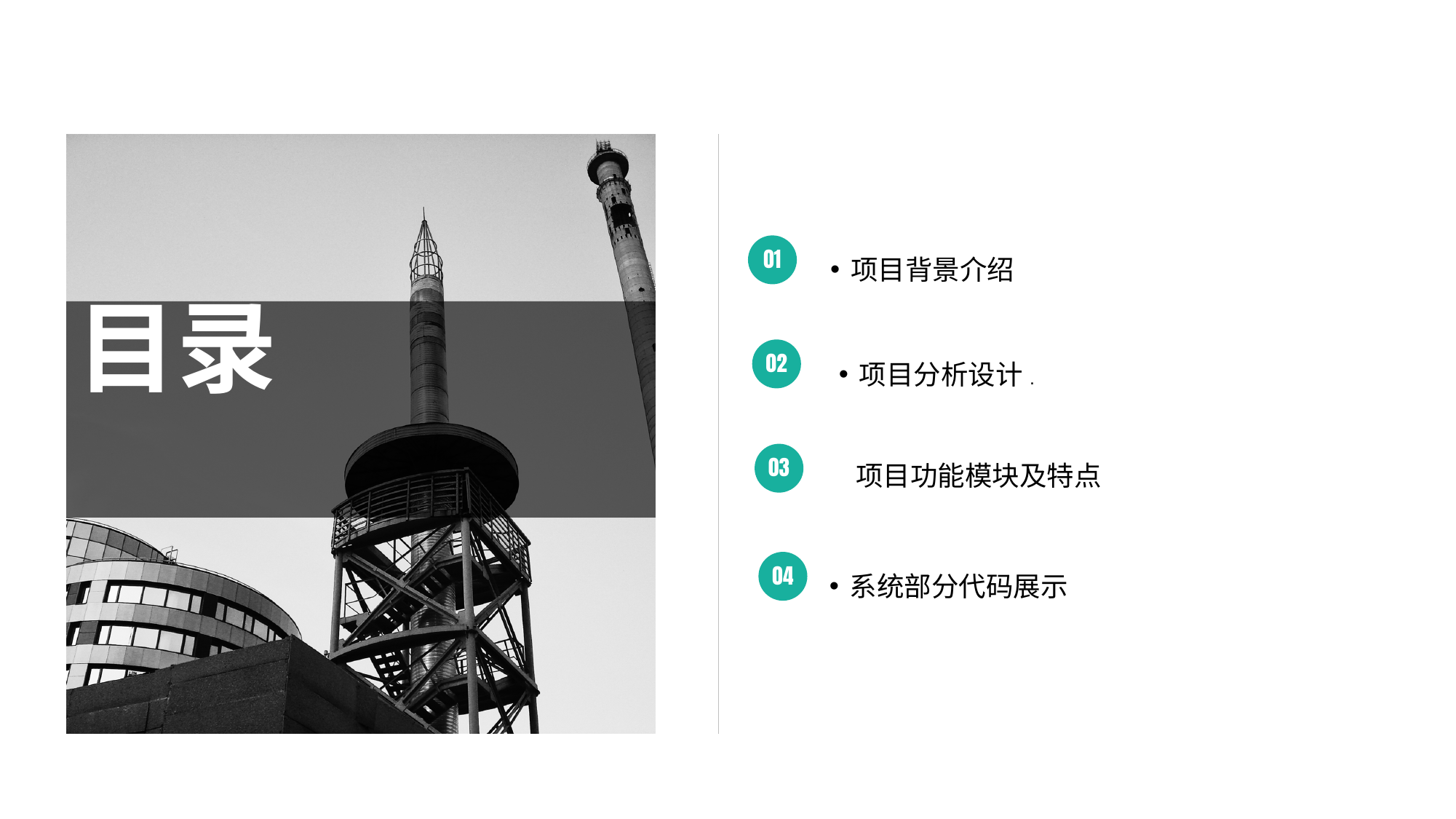

项目背景介绍
01

目录

项目分析设计.
02

系统部分代码展示
04
03
 项目功能模块及特点